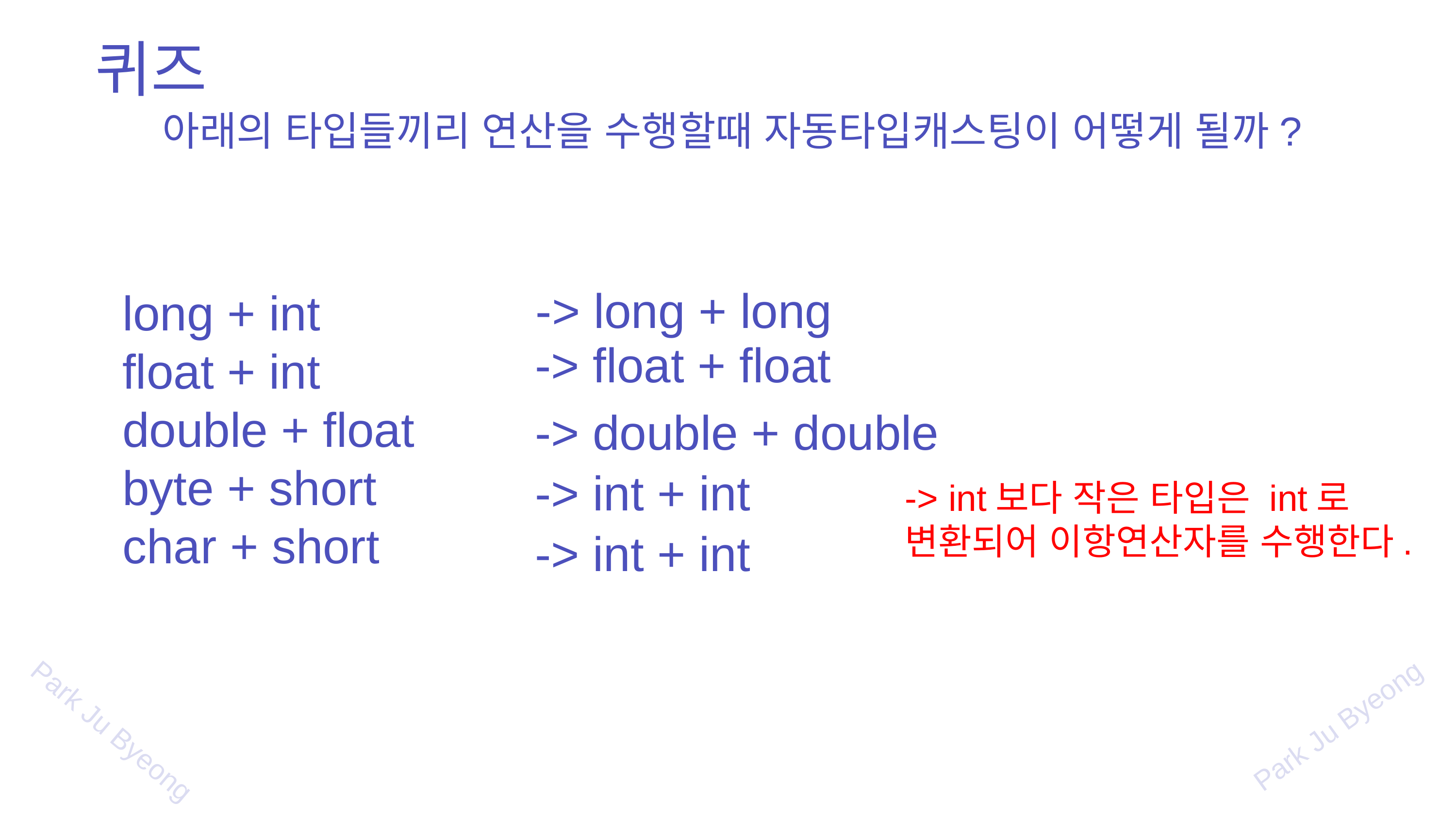

퀴즈
아래의 타입들끼리 연산을 수행할때 자동타입캐스팅이 어떻게 될까?
-> long + long
long + int
float + int
double + float
byte + short
char + short
-> float + float
-> double + double
-> int + int
-> int보다 작은 타입은 int로
변환되어 이항연산자를 수행한다.
-> int + int